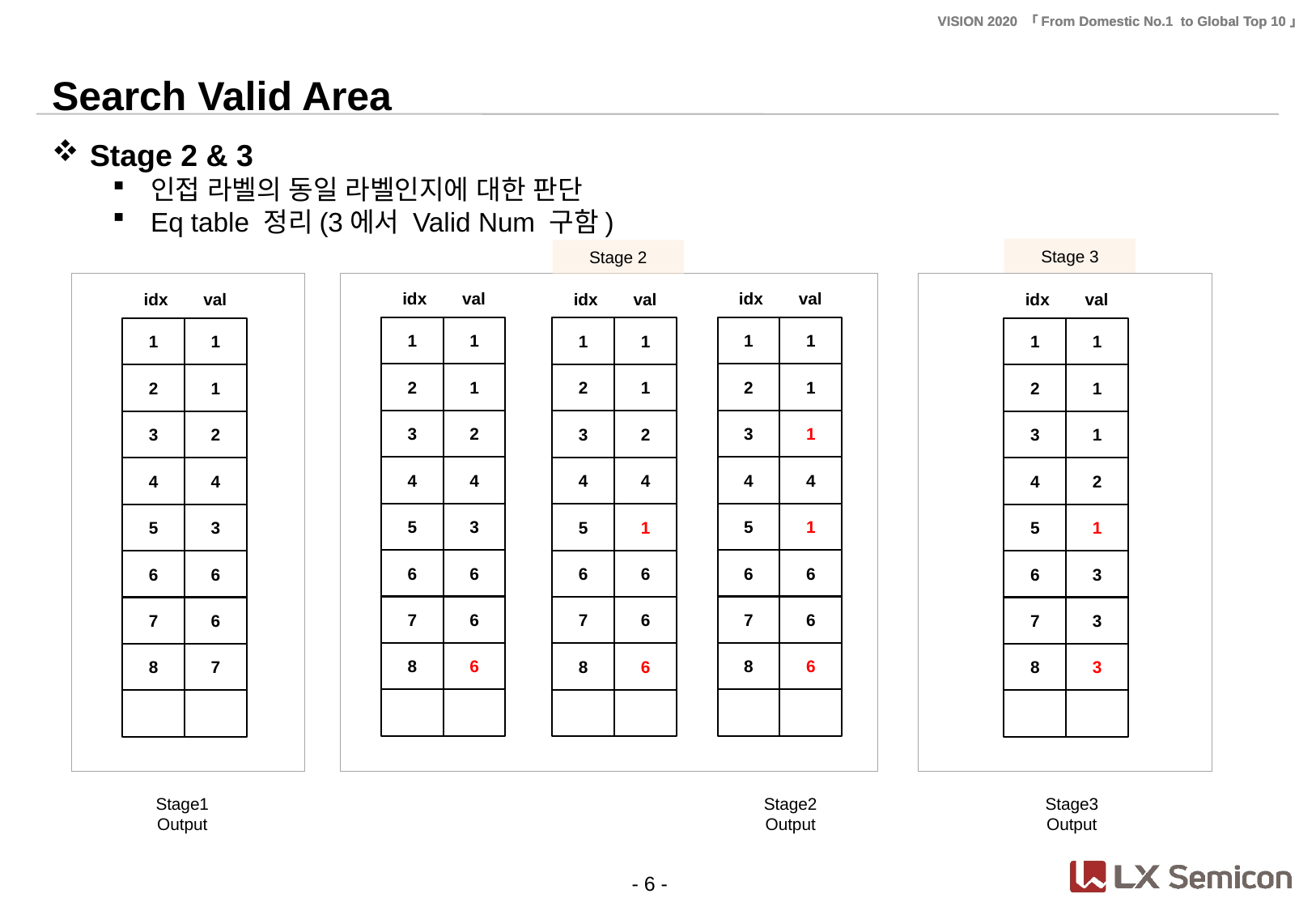

Search Valid Area
Stage 2 & 3
인접 라벨의 동일 라벨인지에 대한 판단
Eq table 정리(3에서 Valid Num 구함)
Stage 3
Stage 2

idx
val
1
1
2
1
3
2
4
4
5
3
6
6
7
6
8
6

idx
val
1
1
2
1
3
1
4
4
5
1
6
6
7
6
8
6

idx
val
1
1
2
1
3
2
4
4
5
1
6
6
7
6
8
6

idx
val
1
1
2
1
3
2
4
4
5
3
6
6
7
6
8
7

idx
val
1
1
2
1
3
1
4
2
5
1
6
3
7
3
8
3

Stage1
Output
Stage2
Output
Stage3
Output